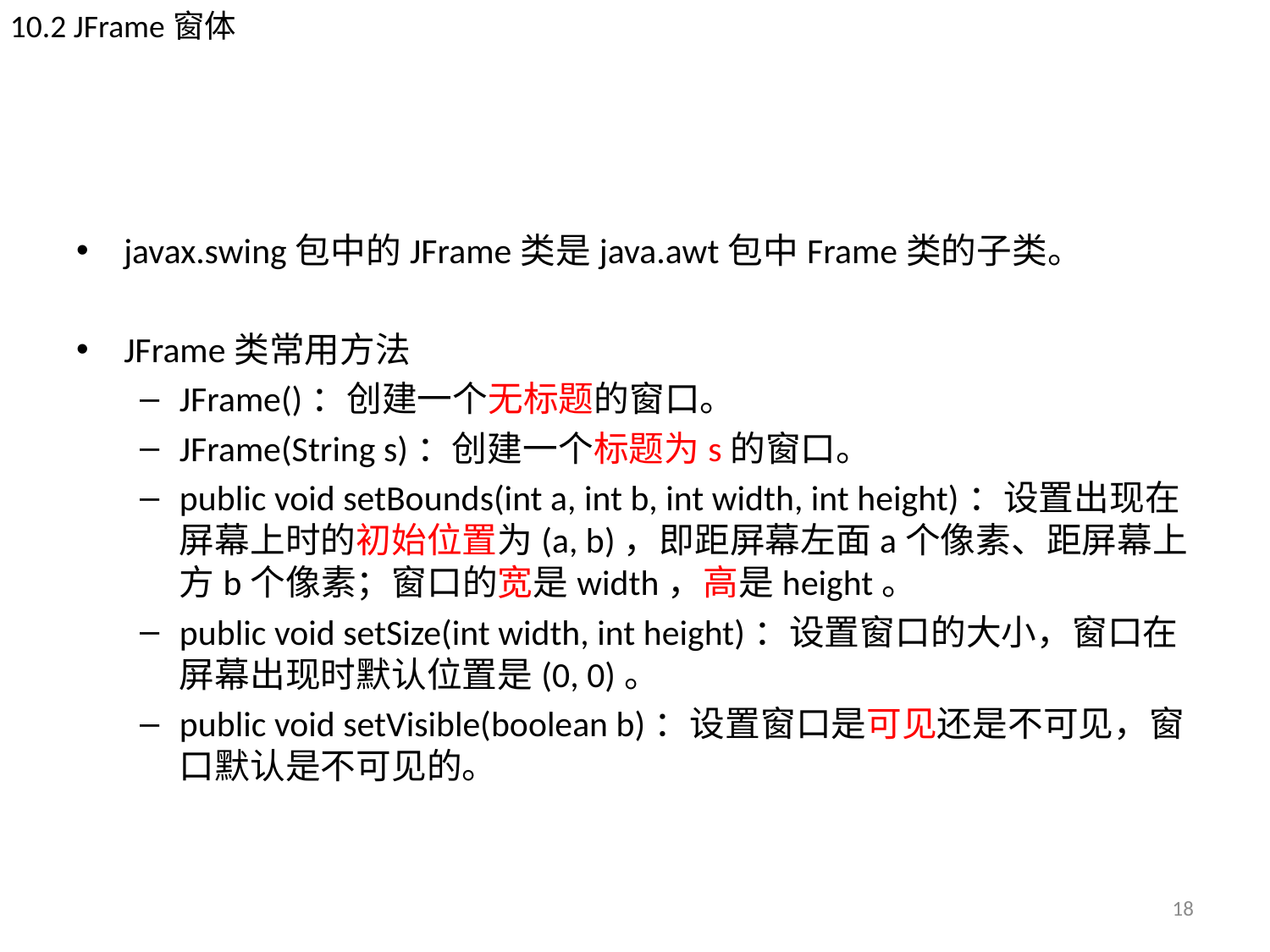

10.2 JFrame窗体
#
javax.swing包中的JFrame类是java.awt包中Frame类的子类。

JFrame类常用方法
JFrame()：创建一个无标题的窗口。
JFrame(String s)：创建一个标题为s的窗口。
public void setBounds(int a, int b, int width, int height)：设置出现在屏幕上时的初始位置为(a, b)，即距屏幕左面a个像素、距屏幕上方b个像素；窗口的宽是width，高是height。
public void setSize(int width, int height)：设置窗口的大小，窗口在屏幕出现时默认位置是(0, 0)。
public void setVisible(boolean b)：设置窗口是可见还是不可见，窗口默认是不可见的。
18